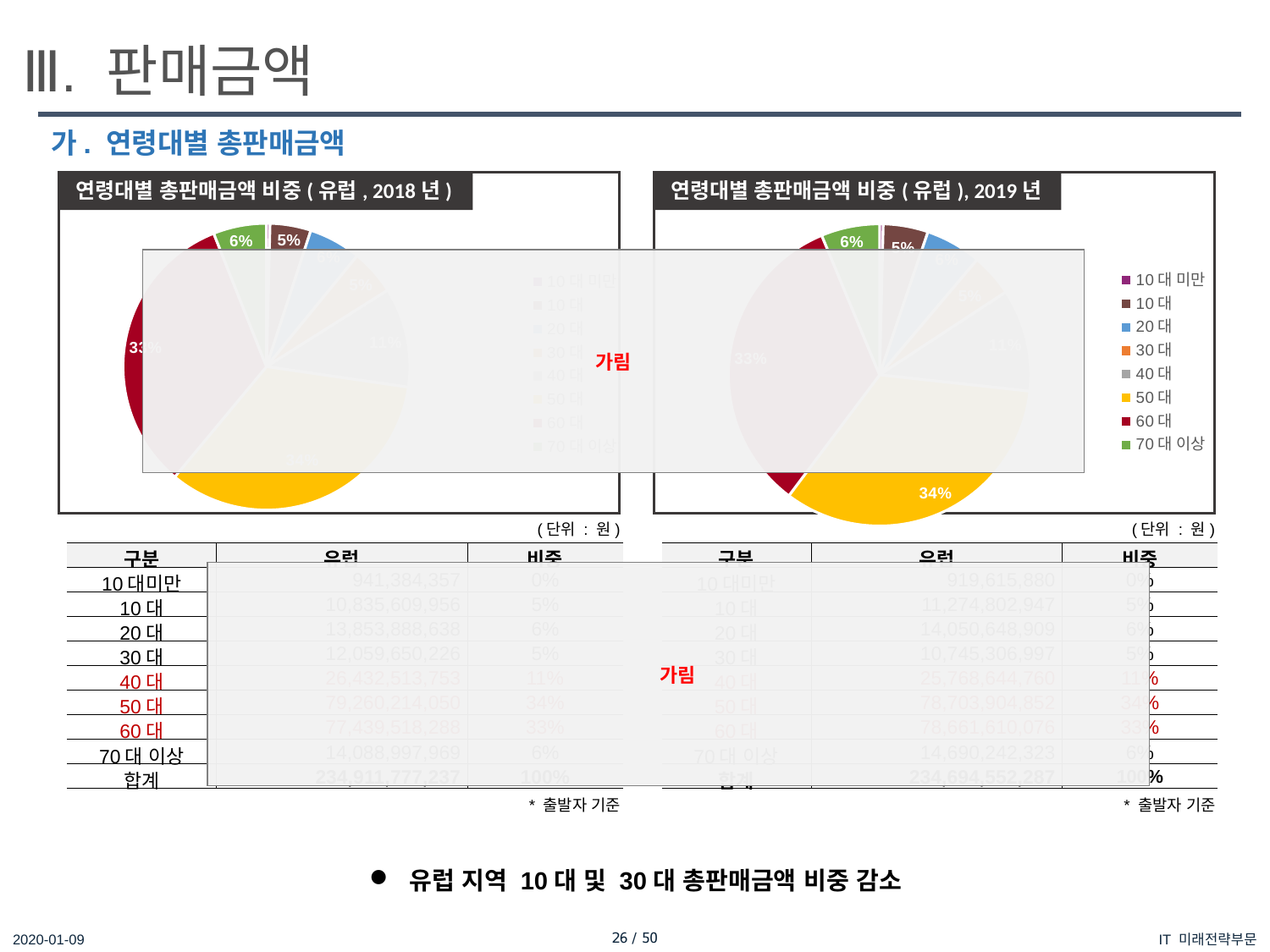

Ⅲ. 판매금액
가. 연령대별 총판매금액
연령대별 총판매금액 비중(유럽, 2018년)
연령대별 총판매금액 비중(유럽), 2019년

### Chart

| Category | 유럽 |
|---|---|
| 10대 미만 | 0.0040073953212241345 |
| 10대 | 0.046126295085955046 |
| 20대 | 0.058974857714447236 |
| 30대 | 0.051336933242955914 |
| 40대 | 0.11252102412188776 |
| 50대 | 0.33740417352526014 |
| 60대 | 0.3296536223037983 |
| 70대 이상 | 0.05997569868447149 |

### Chart

| Category | 유럽 |
|---|---|
| 10대 미만 | 0.003916345865245885 |
| 10대 | 0.048015730114344665 |
| 20대 | 0.05983715805210297 |
| 30대 | 0.04576077854212199 |
| 40대 | 0.10974030304785085 |
| 50대 | 0.33517441254476354 |
| 60대 | 0.3349942928070431 |
| 70대 이상 | 0.06256097902652698 |
가림
(단위 : 원)
(단위 : 원)
| 구분 | 유럽 | 비중 |
| --- | --- | --- |
| 10대미만 | 941,384,357 | 0% |
| 10대 | 10,835,609,956 | 5% |
| 20대 | 13,853,888,638 | 6% |
| 30대 | 12,059,650,226 | 5% |
| 40대 | 26,432,513,753 | 11% |
| 50대 | 79,260,214,050 | 34% |
| 60대 | 77,439,518,288 | 33% |
| 70대 이상 | 14,088,997,969 | 6% |
| 합계 | 234,911,777,237 | 100% |
| 구분 | 유럽 | 비중 |
| --- | --- | --- |
| 10대미만 | 919,615,880 | 0% |
| 10대 | 11,274,802,947 | 5% |
| 20대 | 14,050,648,909 | 6% |
| 30대 | 10,745,306,997 | 5% |
| 40대 | 25,768,644,760 | 11% |
| 50대 | 78,703,904,852 | 34% |
| 60대 | 78,661,610,076 | 33% |
| 70대 이상 | 14,690,242,323 | 6% |
| 합계 | 234,694,552,287 | 100% |
가림
* 출발자 기준
* 출발자 기준
유럽 지역 10대 및 30대 총판매금액 비중 감소
26 / 50
IT 미래전략부문
2020-01-09